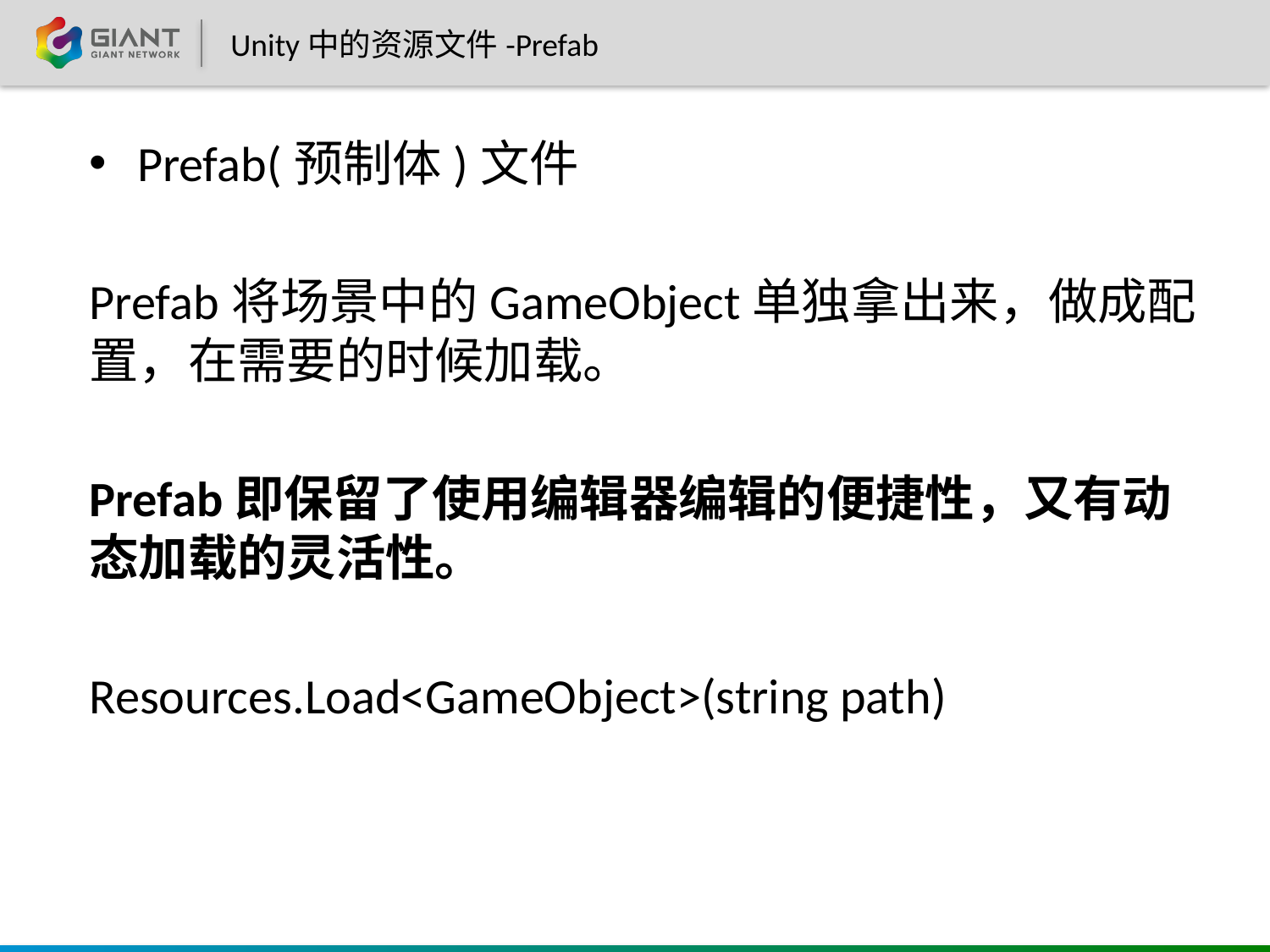

Unity中的资源文件-Prefab
Prefab(预制体)文件

Prefab将场景中的GameObject单独拿出来，做成配置，在需要的时候加载。

Prefab即保留了使用编辑器编辑的便捷性，又有动态加载的灵活性。

Resources.Load<GameObject>(string path)